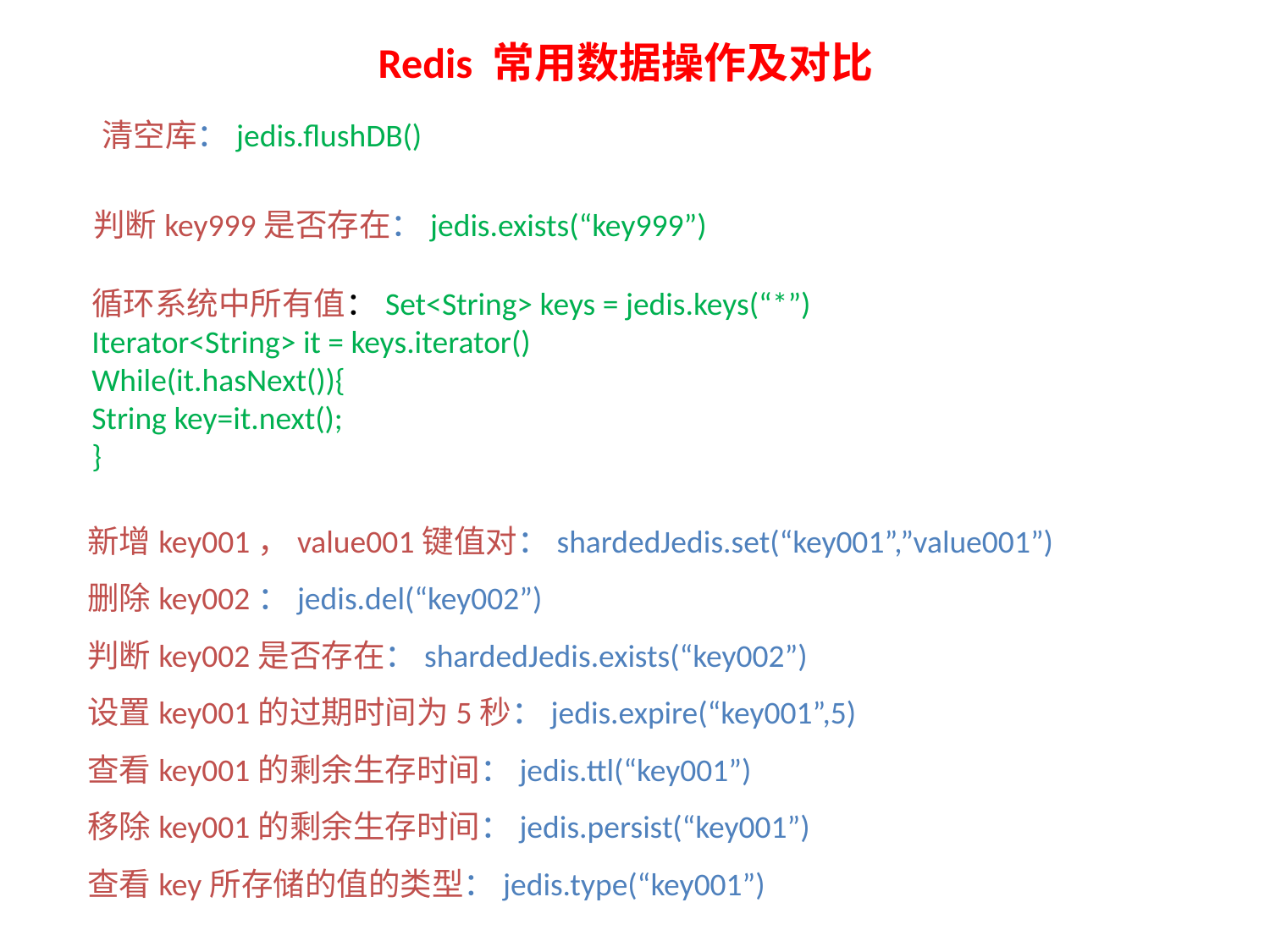

Redis 常用数据操作及对比
清空库：jedis.flushDB()
判断key999是否存在：jedis.exists(“key999”)
循环系统中所有值：Set<String> keys = jedis.keys(“*”)
Iterator<String> it = keys.iterator()
While(it.hasNext()){
String key=it.next();
}
新增key001，value001键值对：shardedJedis.set(“key001”,”value001”)
删除key002：jedis.del(“key002”)
判断key002是否存在：shardedJedis.exists(“key002”)
设置key001的过期时间为5秒：jedis.expire(“key001”,5)
查看key001的剩余生存时间：jedis.ttl(“key001”)
移除key001的剩余生存时间：jedis.persist(“key001”)
查看key所存储的值的类型：jedis.type(“key001”)